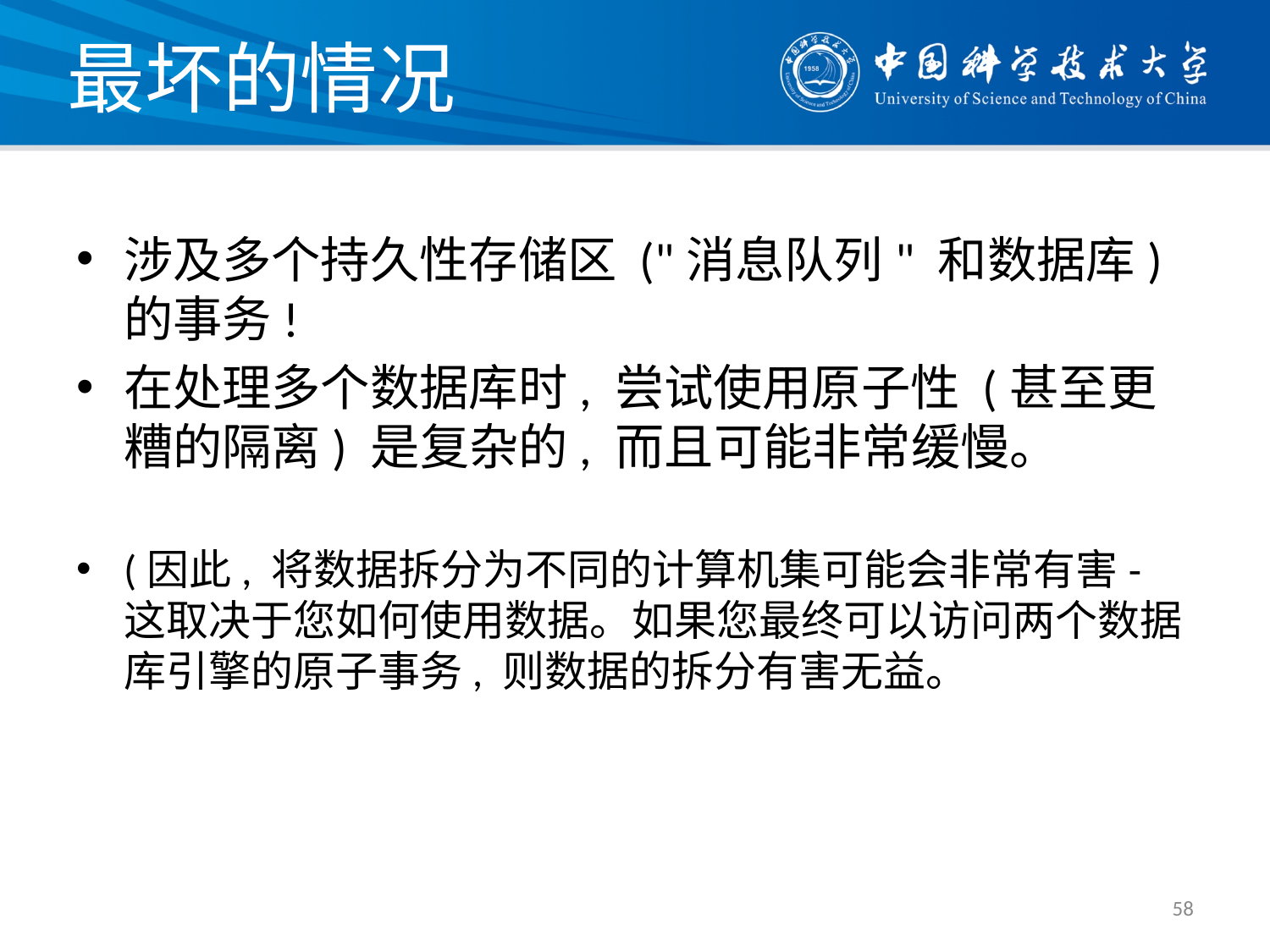

# 最坏的情况
涉及多个持久性存储区 ("消息队列" 和数据库) 的事务!
在处理多个数据库时, 尝试使用原子性 (甚至更糟的隔离) 是复杂的, 而且可能非常缓慢。

(因此, 将数据拆分为不同的计算机集可能会非常有害-这取决于您如何使用数据。如果您最终可以访问两个数据库引擎的原子事务, 则数据的拆分有害无益。
58